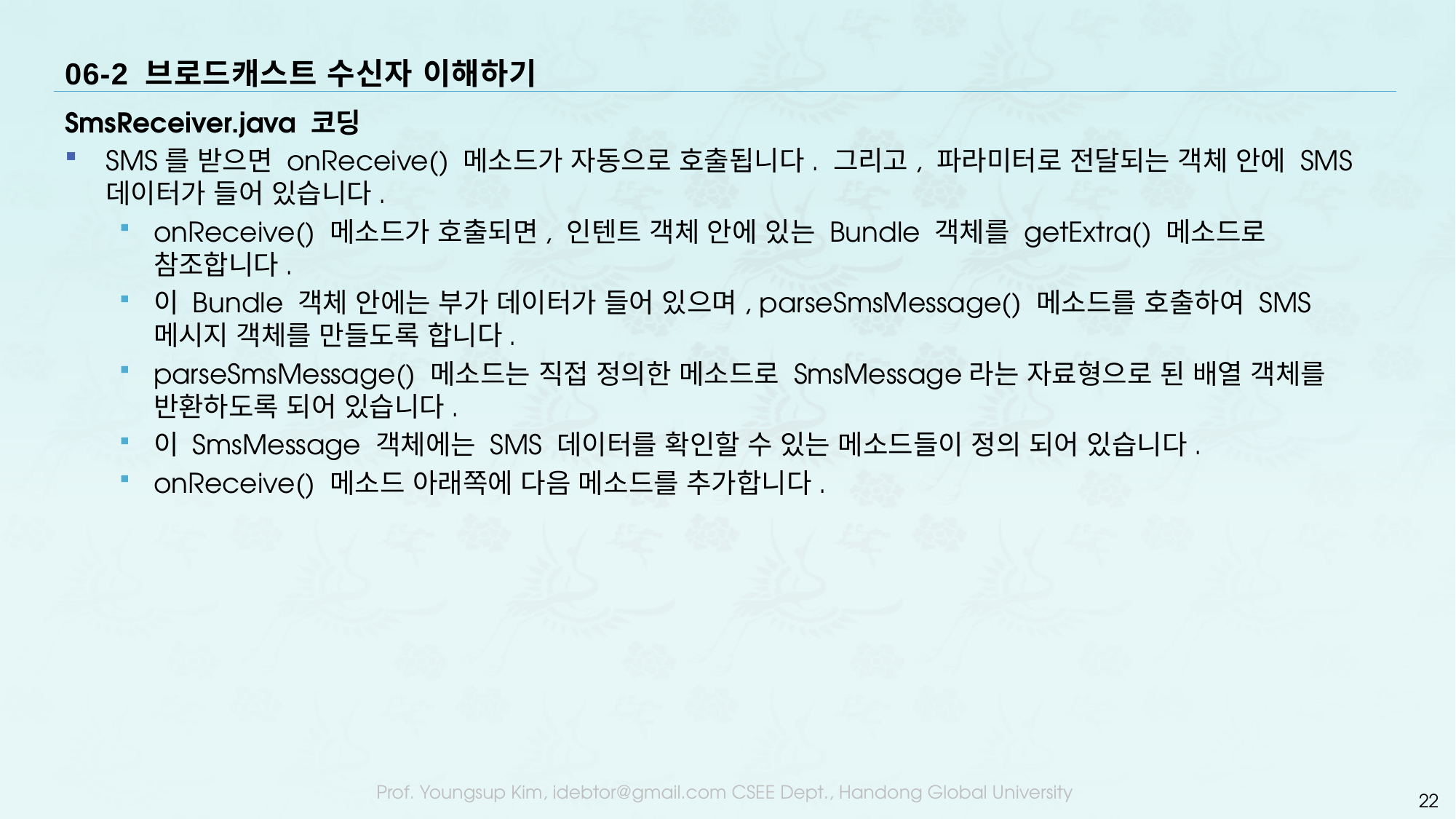

# 06-2 브로드캐스트 수신자 이해하기
SmsReceiver.java 코딩
SMS를 받으면 onReceive() 메소드가 자동으로 호출됩니다. 그리고, 파라미터로 전달되는 객체 안에 SMS 데이터가 들어 있습니다.
onReceive() 메소드가 호출되면, 인텐트 객체 안에 있는 Bundle 객체를 getExtra() 메소드로 참조합니다.
이 Bundle 객체 안에는 부가 데이터가 들어 있으며, parseSmsMessage() 메소드를 호출하여 SMS 메시지 객체를 만들도록 합니다.
parseSmsMessage() 메소드는 직접 정의한 메소드로 SmsMessage라는 자료형으로 된 배열 객체를 반환하도록 되어 있습니다.
이 SmsMessage 객체에는 SMS 데이터를 확인할 수 있는 메소드들이 정의 되어 있습니다.
onReceive() 메소드 아래쪽에 다음 메소드를 추가합니다.
22